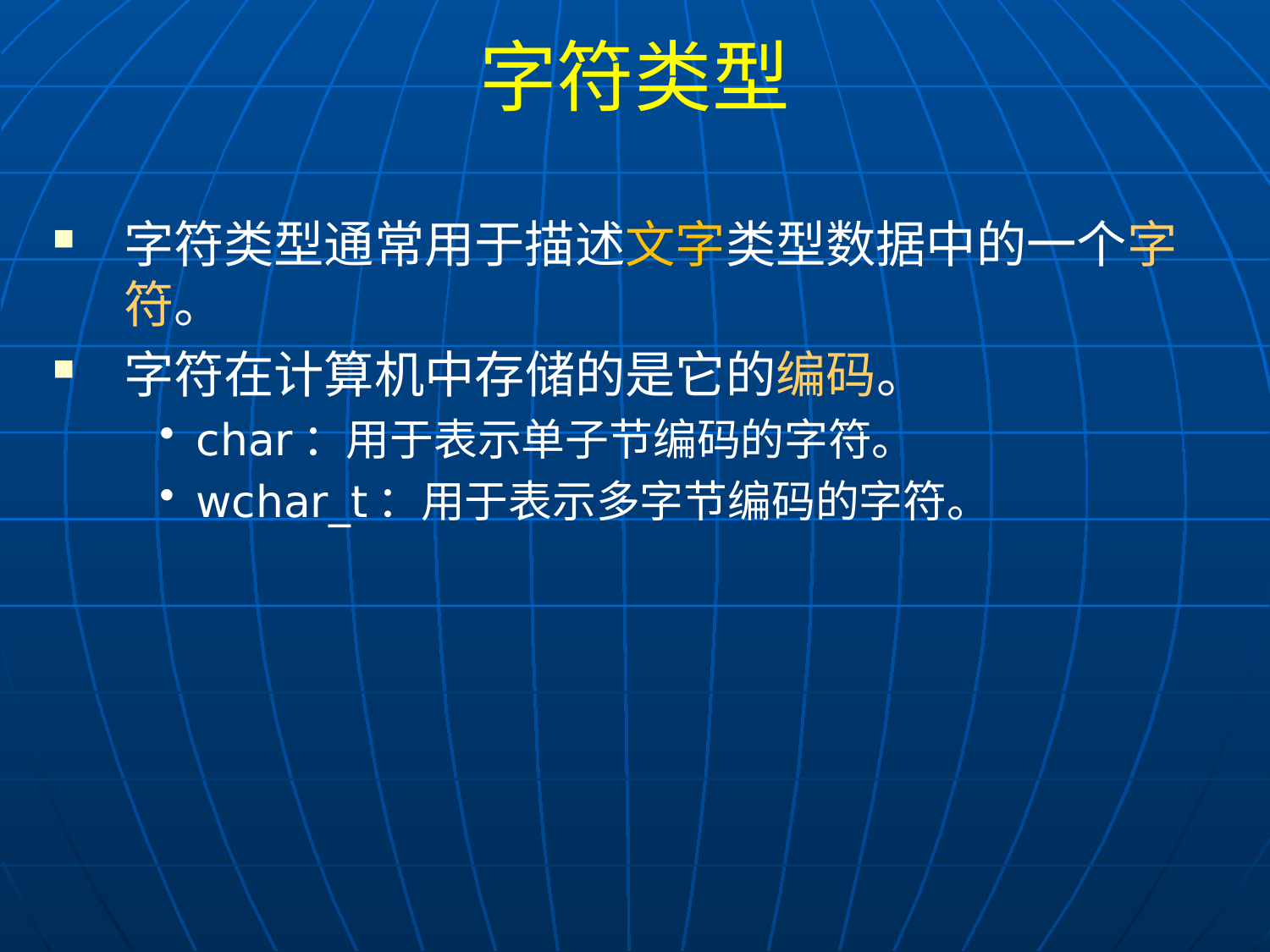

# 字符类型
字符类型通常用于描述文字类型数据中的一个字符。
字符在计算机中存储的是它的编码。
char：用于表示单子节编码的字符。
wchar_t：用于表示多字节编码的字符。